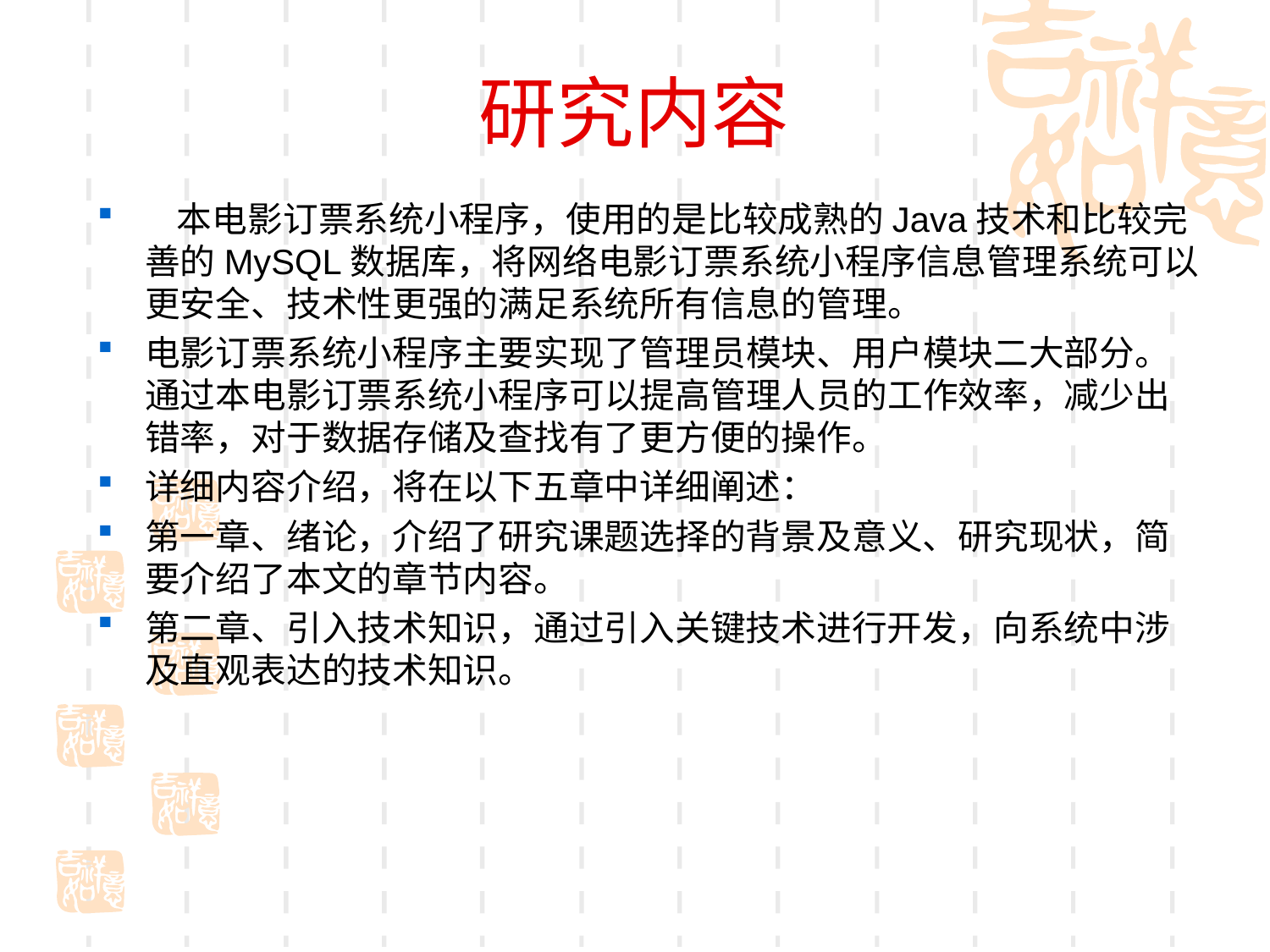

# 研究内容
   本电影订票系统小程序，使用的是比较成熟的Java技术和比较完善的MySQL数据库，将网络电影订票系统小程序信息管理系统可以更安全、技术性更强的满足系统所有信息的管理。
电影订票系统小程序主要实现了管理员模块、用户模块二大部分。通过本电影订票系统小程序可以提高管理人员的工作效率，减少出错率，对于数据存储及查找有了更方便的操作。
详细内容介绍，将在以下五章中详细阐述：
第一章、绪论，介绍了研究课题选择的背景及意义、研究现状，简要介绍了本文的章节内容。
第二章、引入技术知识，通过引入关键技术进行开发，向系统中涉及直观表达的技术知识。